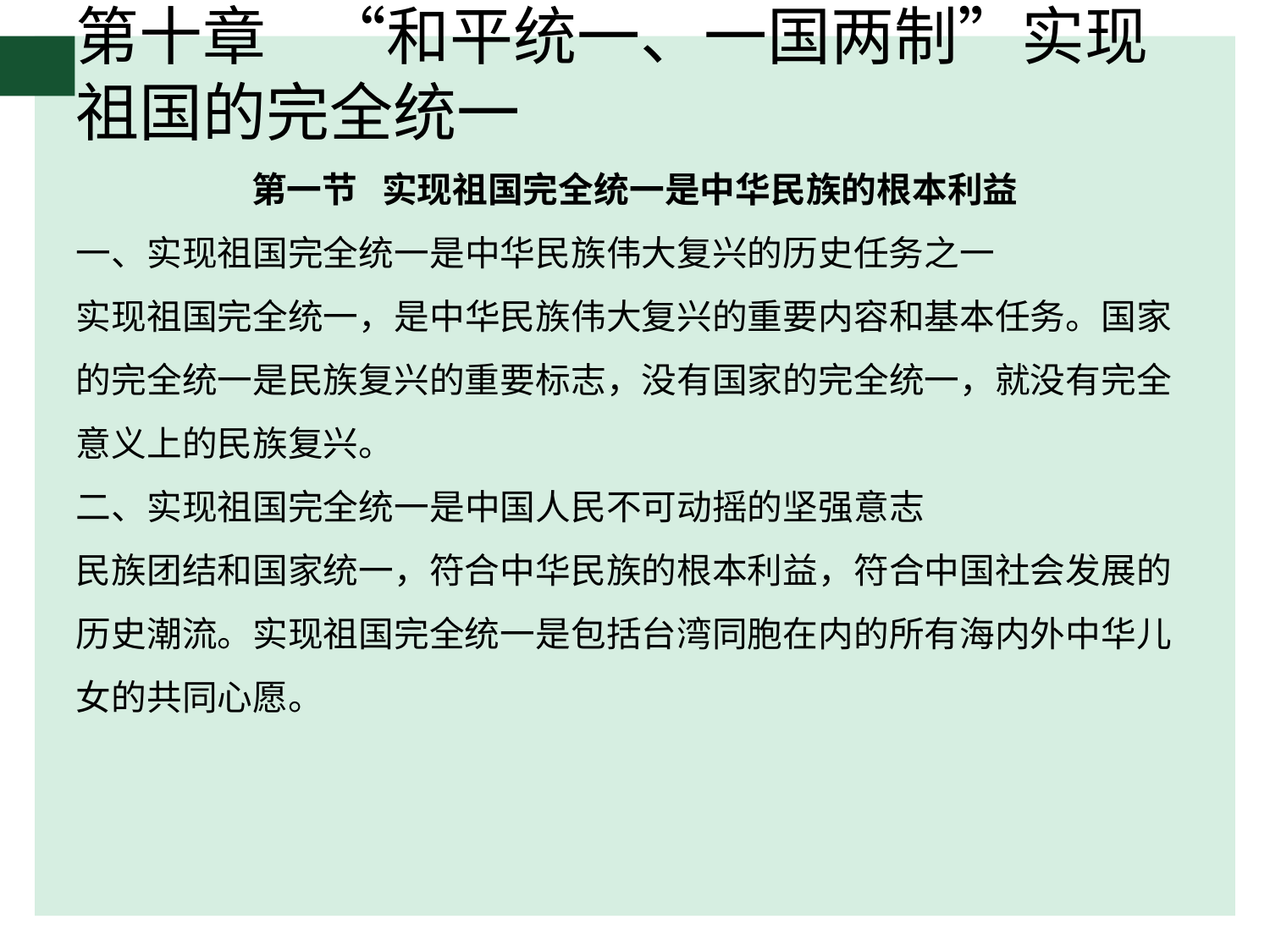

# 第十章    “和平统一、一国两制”实现祖国的完全统一
第一节   实现祖国完全统一是中华民族的根本利益
一、实现祖国完全统一是中华民族伟大复兴的历史任务之一
实现祖国完全统一，是中华民族伟大复兴的重要内容和基本任务。国家的完全统一是民族复兴的重要标志，没有国家的完全统一，就没有完全意义上的民族复兴。
二、实现祖国完全统一是中国人民不可动摇的坚强意志
民族团结和国家统一，符合中华民族的根本利益，符合中国社会发展的历史潮流。实现祖国完全统一是包括台湾同胞在内的所有海内外中华儿女的共同心愿。